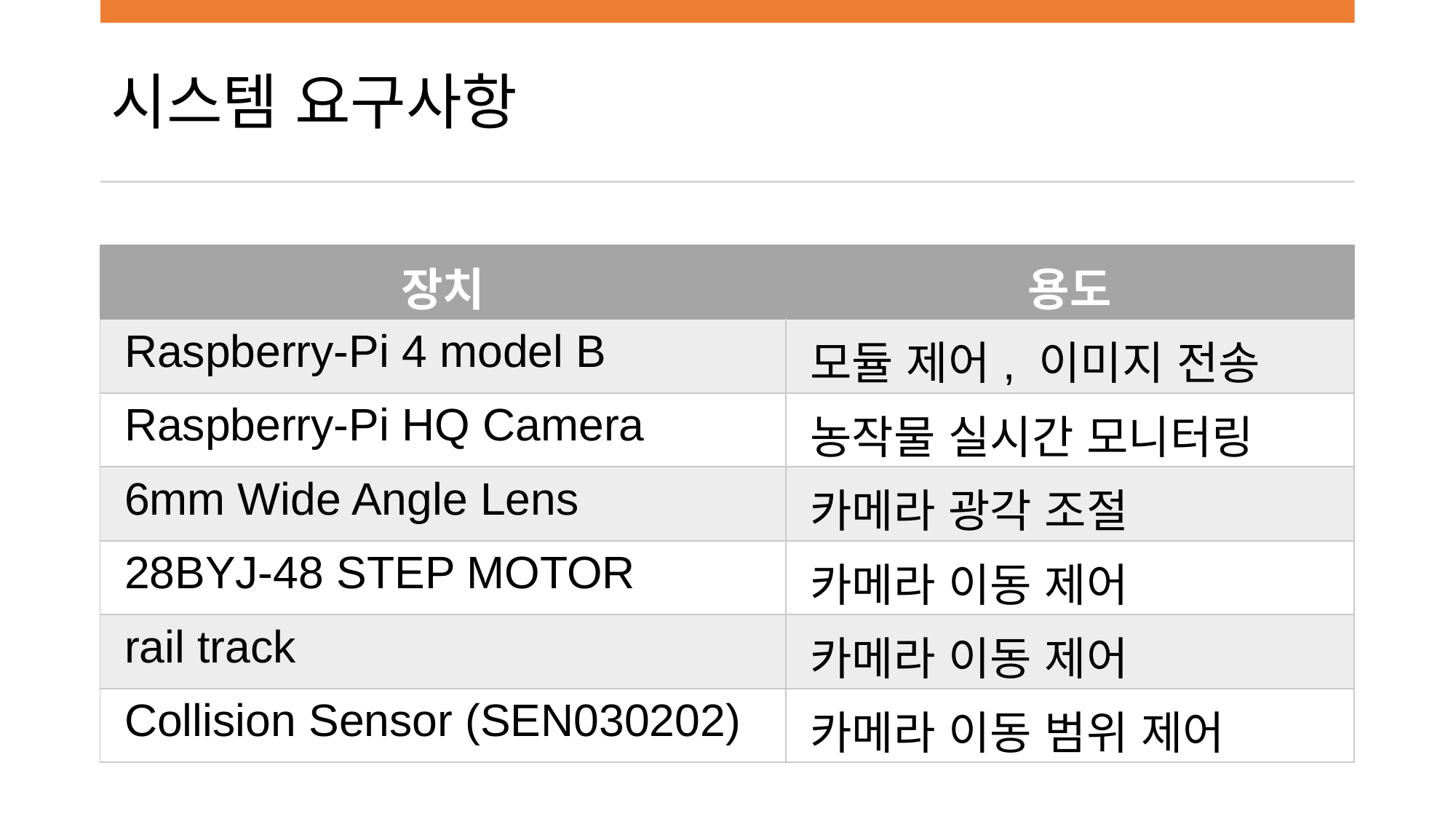

# 시스템 요구사항

| 장치 | 용도 |
| --- | --- |
| Raspberry-Pi 4 model B | 모듈 제어, 이미지 전송 |
| Raspberry-Pi HQ Camera | 농작물 실시간 모니터링 |
| 6mm Wide Angle Lens | 카메라 광각 조절 |
| 28BYJ-48 STEP MOTOR | 카메라 이동 제어 |
| rail track | 카메라 이동 제어 |
| Collision Sensor (SEN030202) | 카메라 이동 범위 제어 |